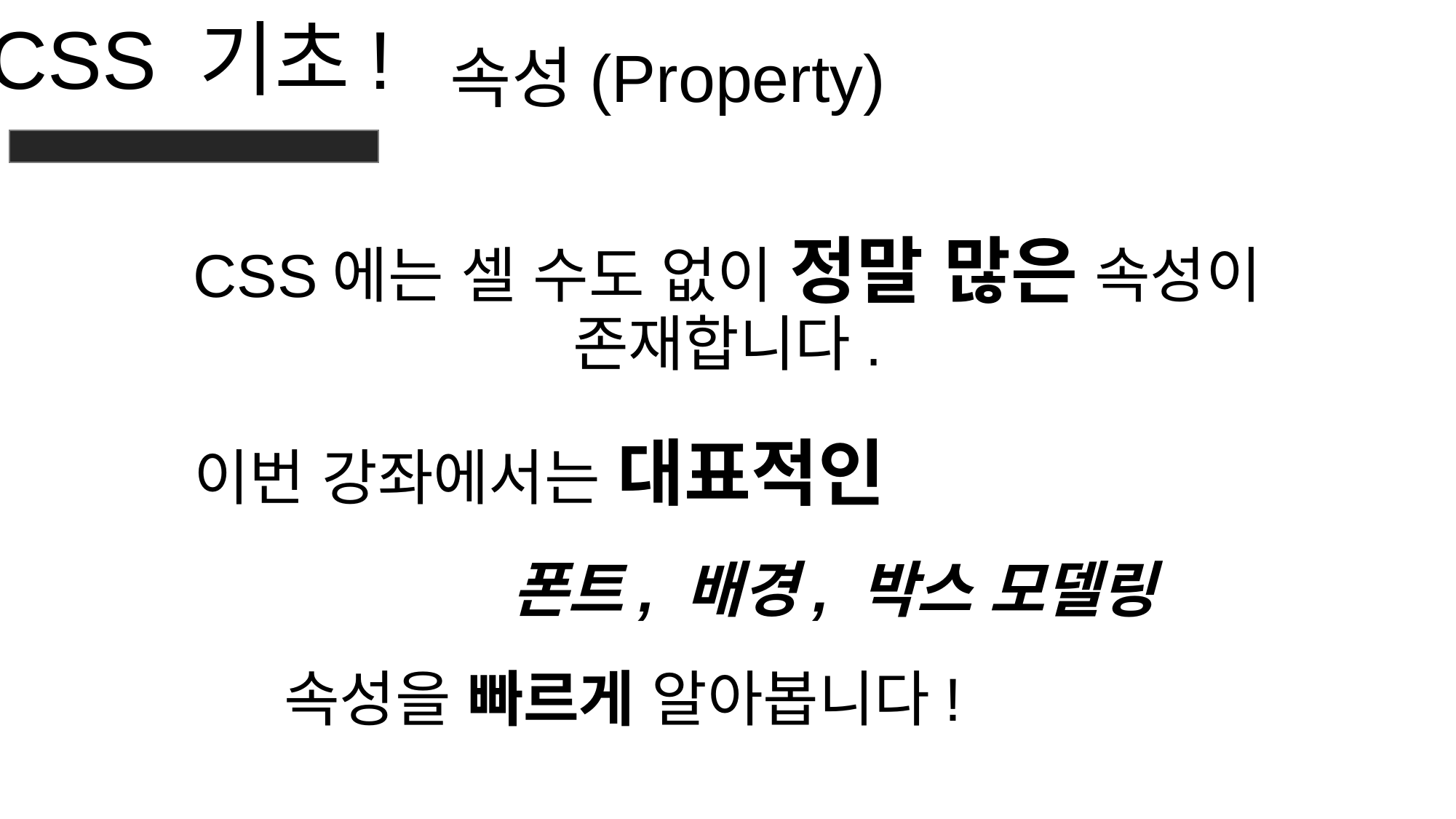

속성(Property)
CSS 기초!

CSS에는 셀 수도 없이 정말 많은 속성이 존재합니다.
이번 강좌에서는 대표적인
                                  폰트, 배경, 박스 모델링
         속성을 빠르게 알아봅니다!